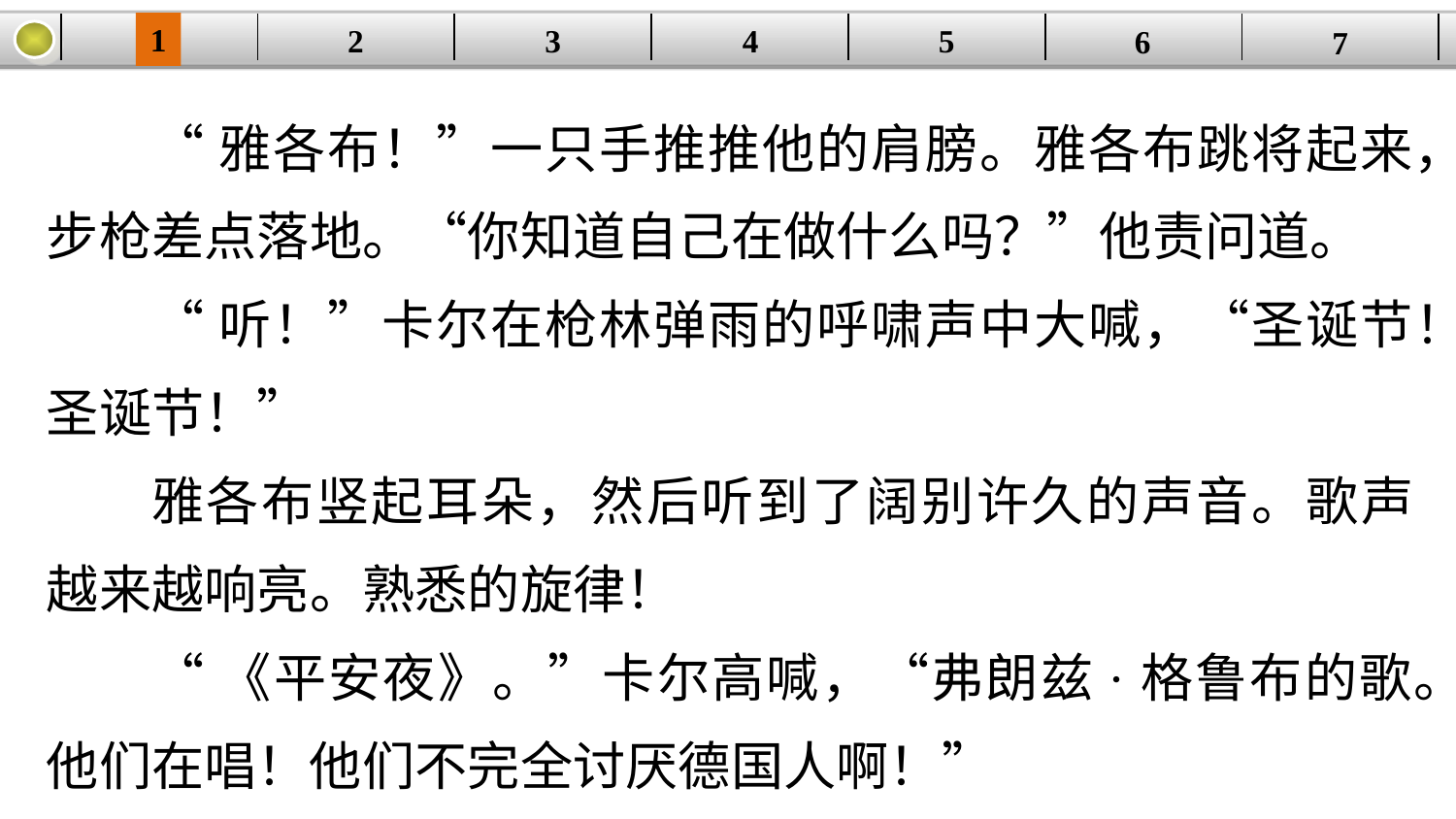

1
5
3
2
|  |  |  |  |  |  |  |
| --- | --- | --- | --- | --- | --- | --- |
4
6
7

“雅各布！”一只手推推他的肩膀。雅各布跳将起来，步枪差点落地。“你知道自己在做什么吗？”他责问道。
“听！”卡尔在枪林弹雨的呼啸声中大喊，“圣诞节！圣诞节！”
雅各布竖起耳朵，然后听到了阔别许久的声音。歌声越来越响亮。熟悉的旋律！
“《平安夜》。”卡尔高喊，“弗朗兹·格鲁布的歌。他们在唱！他们不完全讨厌德国人啊！”